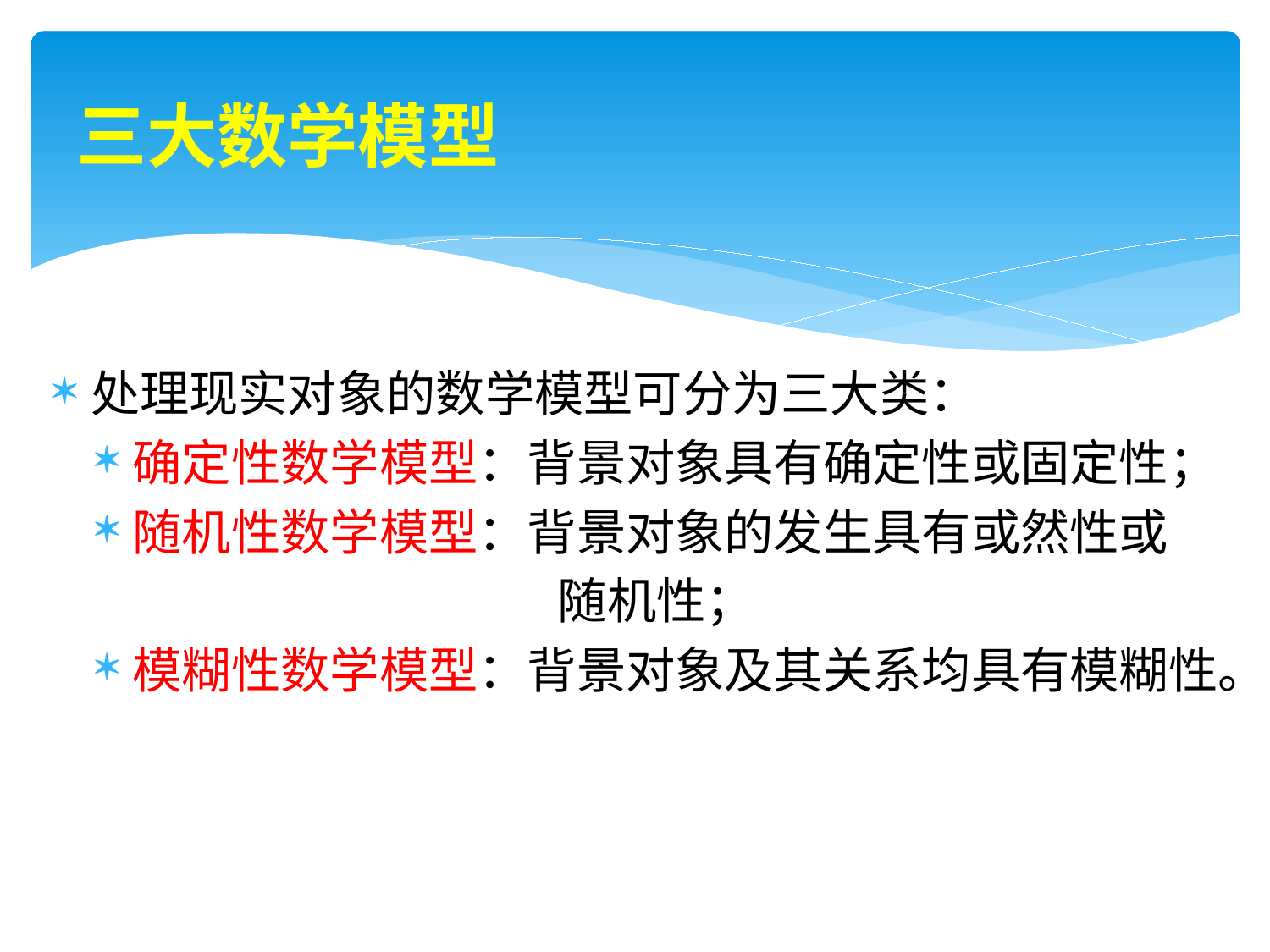

# 三大数学模型
处理现实对象的数学模型可分为三大类：
确定性数学模型：背景对象具有确定性或固定性；
随机性数学模型：背景对象的发生具有或然性或
                                         随机性；
模糊性数学模型：背景对象及其关系均具有模糊性。